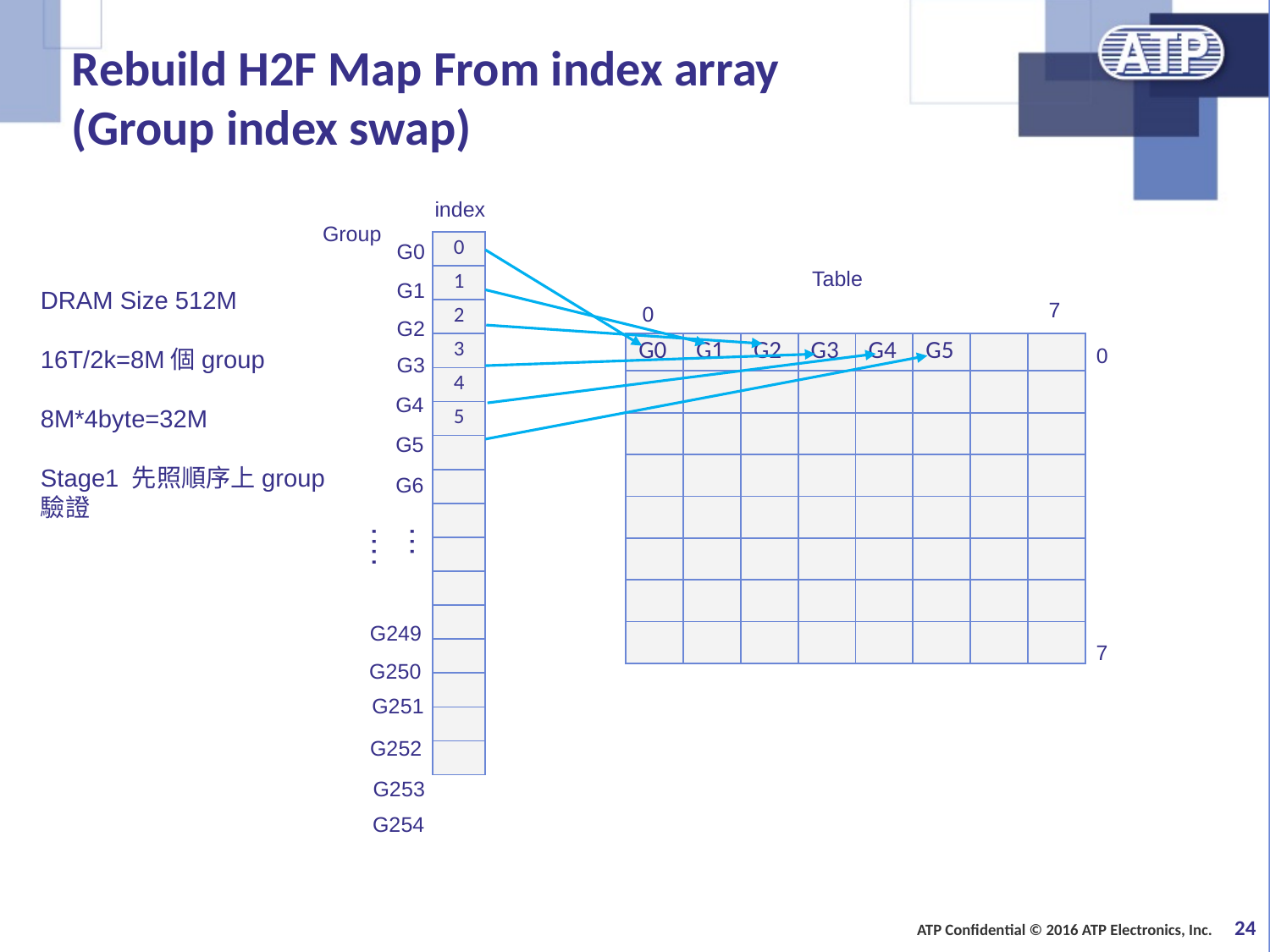

# Rebuild H2F Map From index array (Group index swap)
index
Group
G0
| 0 |
| --- |
| 1 |
| 2 |
| 3 |
| 4 |
| 5 |
|  |
|  |
|  |
|  |
|  |
|  |
|  |
|  |
|  |
|  |
Table
G1
DRAM Size 512M

16T/2k=8M個group

8M*4byte=32M

Stage1 先照順序上group
驗證

7
0
G2
| G0 | G1 | G2 | G3 | G4 | G5 |  |  |
| --- | --- | --- | --- | --- | --- | --- | --- |
|  |  |  |  |  |  |  |  |
|  |  |  |  |  |  |  |  |
|  |  |  |  |  |  |  |  |
|  |  |  |  |  |  |  |  |
|  |  |  |  |  |  |  |  |
|  |  |  |  |  |  |  |  |
|  |  |  |  |  |  |  |  |
0
G3
G4
G5
G6
…….
G249
7
G250
G251
G252
G253
G254